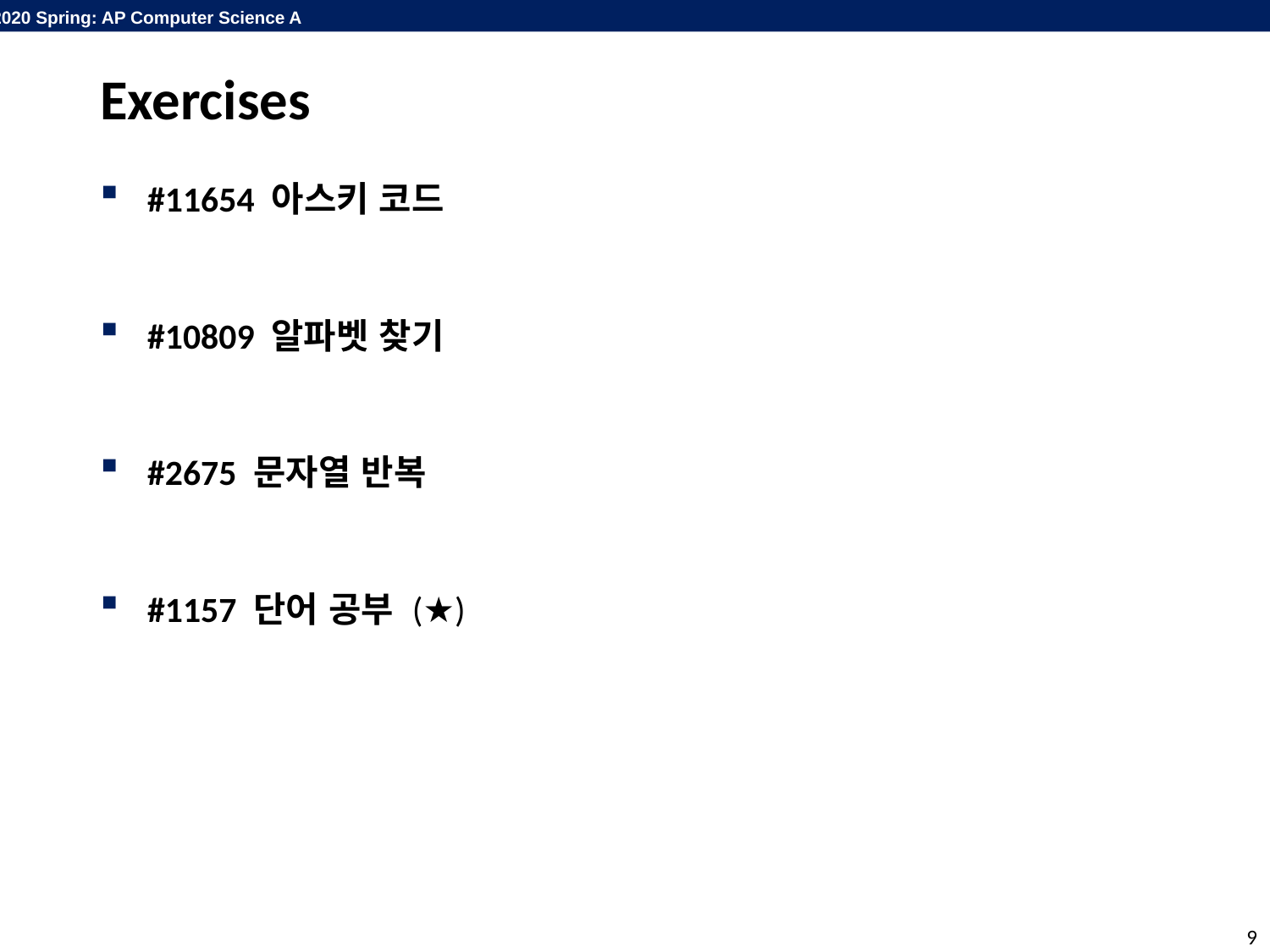

# Exercises
#11654 아스키 코드

#10809 알파벳 찾기

#2675 문자열 반복

#1157 단어 공부 (★)
9